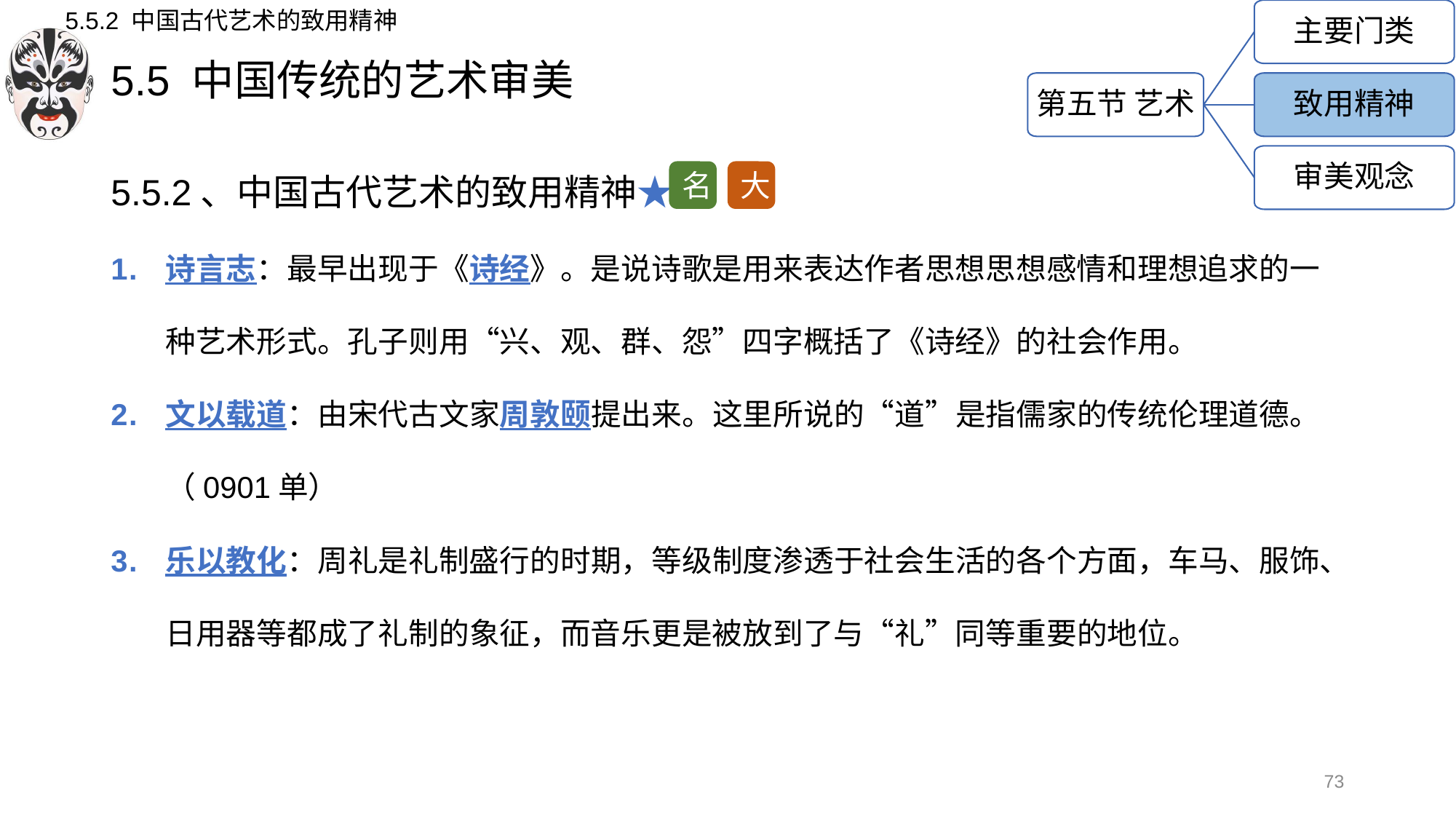

5.5.2 中国古代艺术的致用精神
主要门类
# 5.5 中国传统的艺术审美

第五节 艺术
致用精神

5.5.2、中国古代艺术的致用精神★★
诗言志：最早出现于《诗经》。是说诗歌是用来表达作者思想思想感情和理想追求的一种艺术形式。孔子则用“兴、观、群、怨”四字概括了《诗经》的社会作用。
文以载道：由宋代古文家周敦颐提出来。这里所说的“道”是指儒家的传统伦理道德。（0901单）
乐以教化：周礼是礼制盛行的时期，等级制度渗透于社会生活的各个方面，车马、服饰、日用器等都成了礼制的象征，而音乐更是被放到了与“礼”同等重要的地位。

审美观念
大
名
73